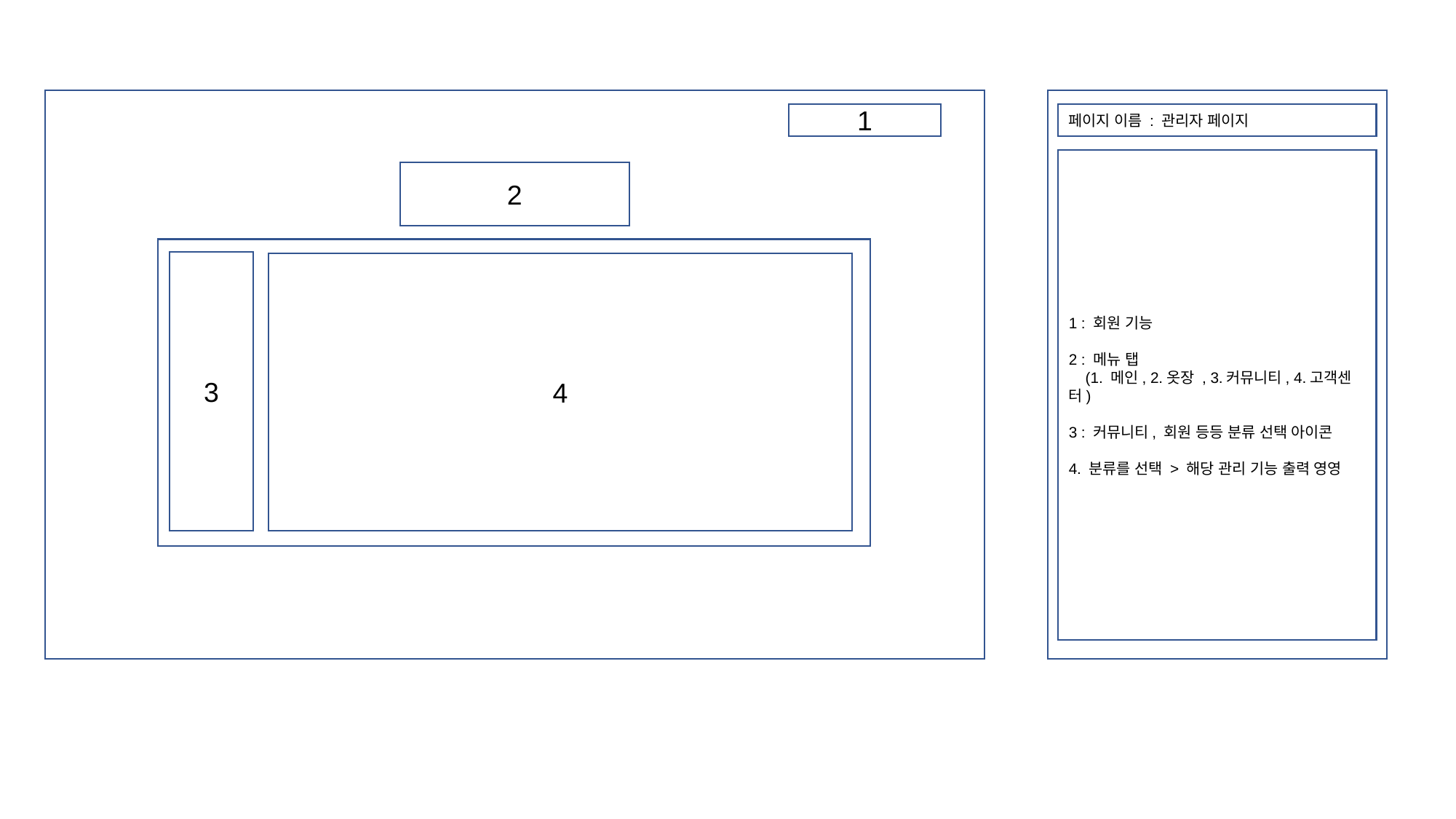

1
페이지 이름 : 관리자 페이지
1 : 회원 기능

2 : 메뉴 탭
    (1. 메인, 2.옷장 , 3.커뮤니티, 4.고객센터)

3 : 커뮤니티, 회원 등등 분류 선택 아이콘

4. 분류를 선택 > 해당 관리 기능 출력 영영
2

3
3
4